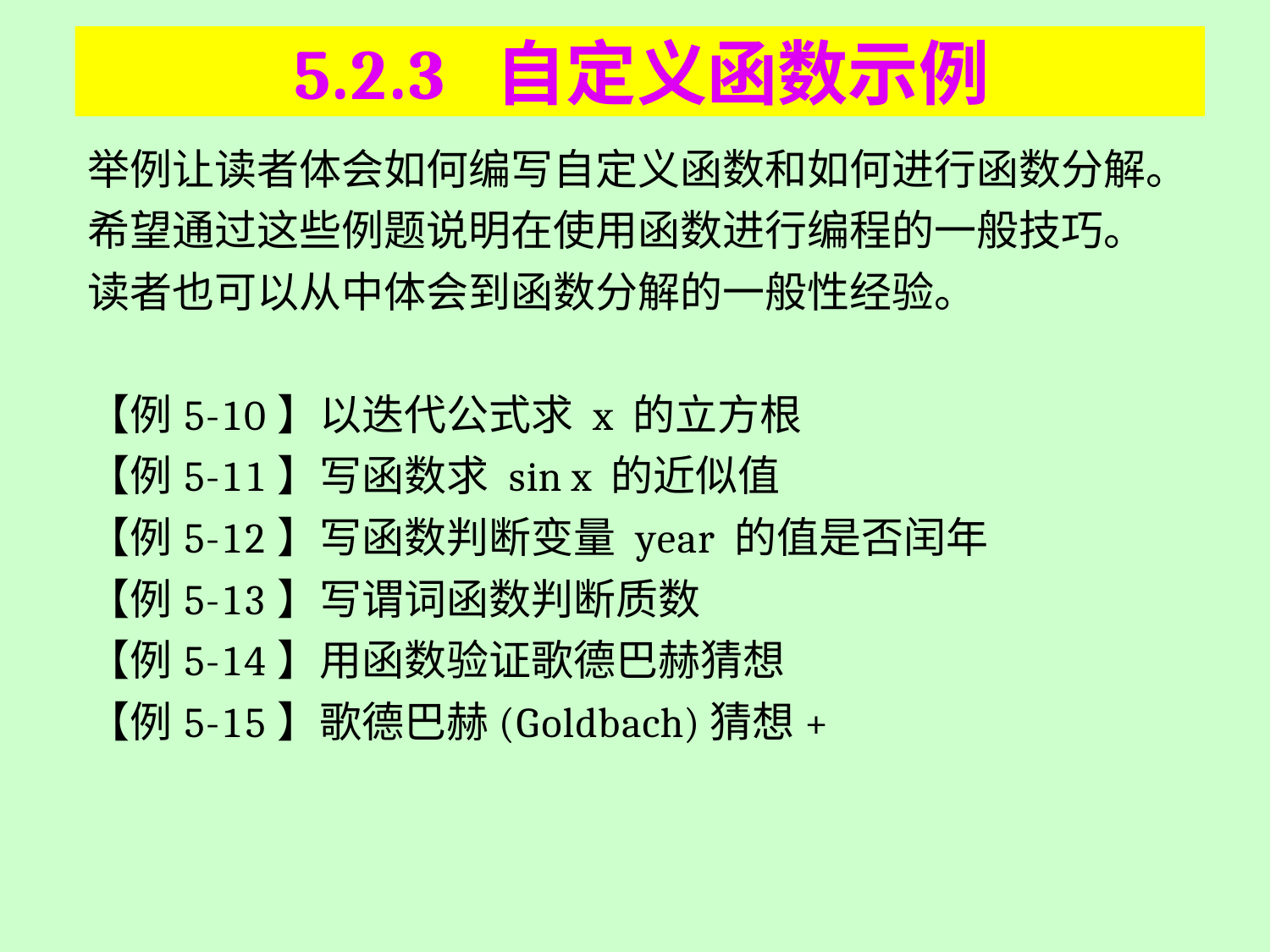

# 5.2.3  自定义函数示例
举例让读者体会如何编写自定义函数和如何进行函数分解。
希望通过这些例题说明在使用函数进行编程的一般技巧。
读者也可以从中体会到函数分解的一般性经验。

【例5-10】以迭代公式求 x 的立方根
【例5-11】写函数求 sin x 的近似值
【例5-12】写函数判断变量 year 的值是否闰年
【例5-13】写谓词函数判断质数
【例5-14】用函数验证歌德巴赫猜想
【例5-15】歌德巴赫(Goldbach)猜想+
61